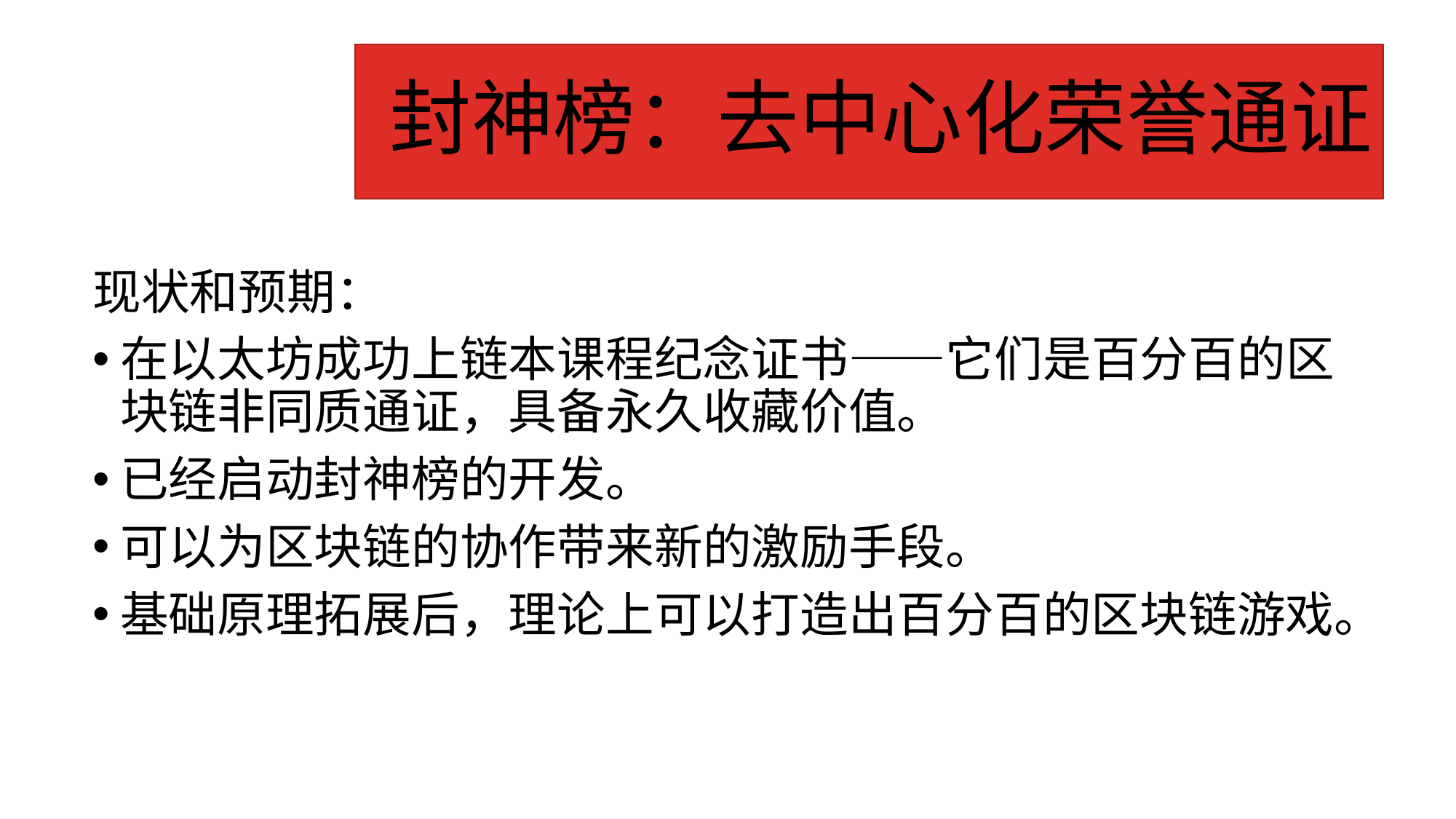

# 封神榜：去中心化荣誉通证
现状和预期：
在以太坊成功上链本课程纪念证书——它们是百分百的区块链非同质通证，具备永久收藏价值。
已经启动封神榜的开发。
可以为区块链的协作带来新的激励手段。
基础原理拓展后，理论上可以打造出百分百的区块链游戏。